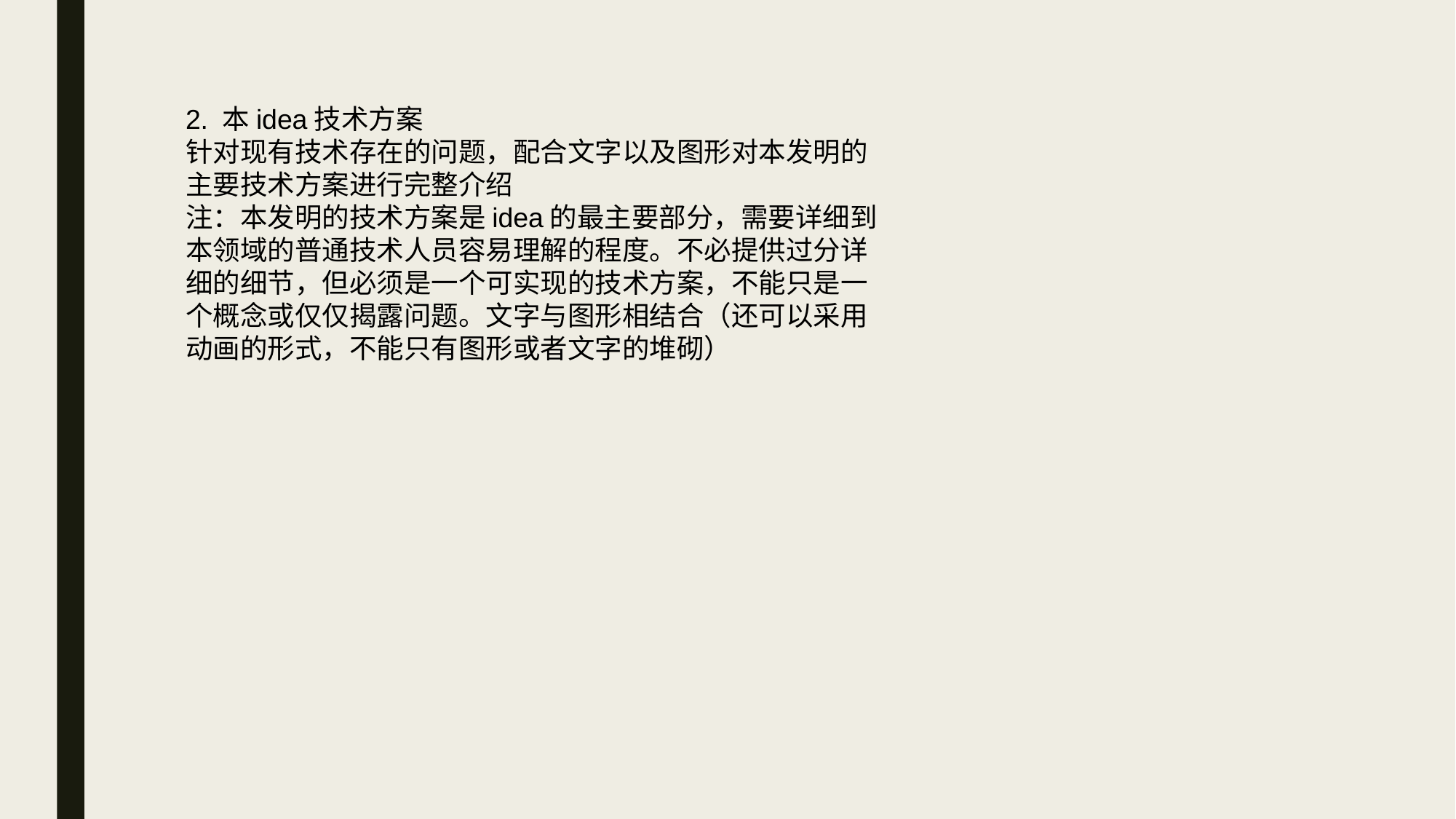

2. 本idea技术方案
针对现有技术存在的问题，配合文字以及图形对本发明的主要技术方案进行完整介绍
注：本发明的技术方案是idea的最主要部分，需要详细到本领域的普通技术人员容易理解的程度。不必提供过分详细的细节，但必须是一个可实现的技术方案，不能只是一个概念或仅仅揭露问题。文字与图形相结合（还可以采用动画的形式，不能只有图形或者文字的堆砌）